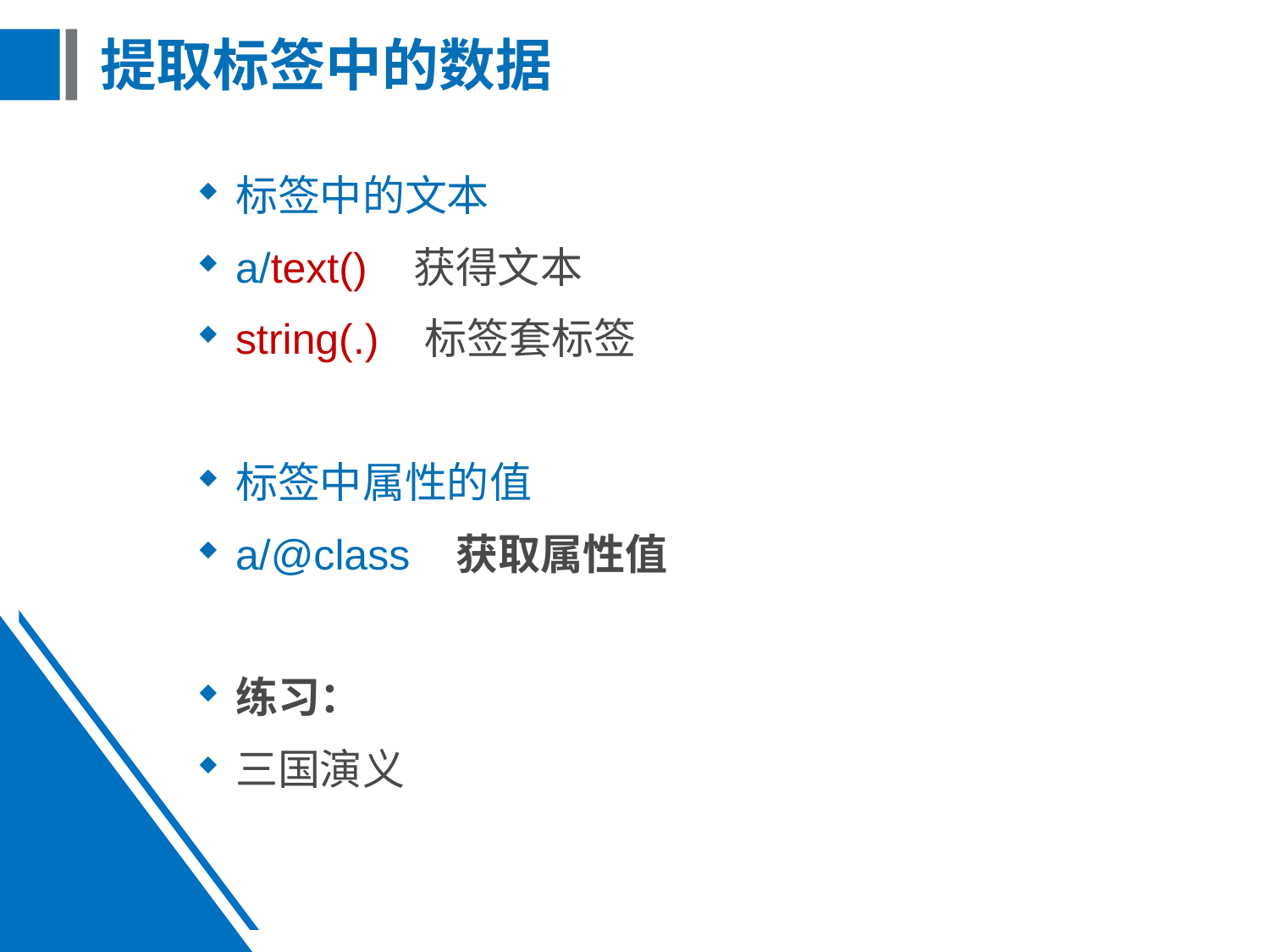

# 提取标签中的数据
标签中的文本
a/text()   获得文本
string(.)   标签套标签

标签中属性的值
a/@class   获取属性值

练习：
三国演义

11